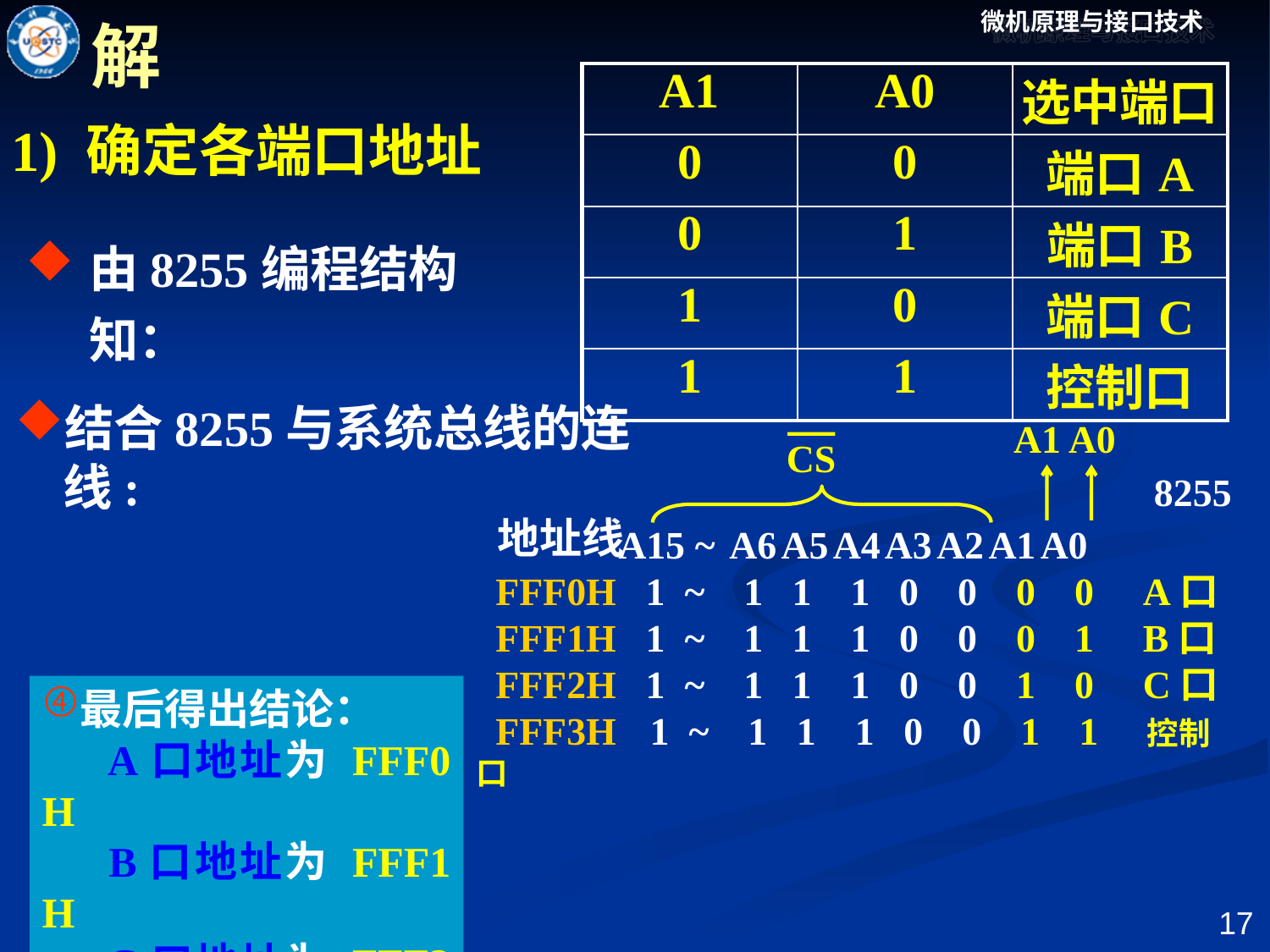

解
| A1 | A0 | 选中端口 |
| --- | --- | --- |
| 0 | 0 | 端口A |
| 0 | 1 | 端口B |
| 1 | 0 | 端口C |
| 1 | 1 | 控制口 |
1) 确定各端口地址
由8255编程结构知：
结合8255与系统总线的连线:
A1 A0

CS

 8255
地址线
    A15 ~  A6 A5 A4 A3 A2 A1 A0
  FFF0H   1  ~    1   1    1   0    0    0    0     A口
  FFF1H   1  ~    1   1    1   0    0    0    1     B口
  FFF2H   1  ~    1   1    1   0    0    1    0     C口
  FFF3H    1  ~    1   1    1   0    0    1    1    控制口
最后得出结论：
     A口地址为 FFF0 H
     B口地址为 FFF1 H
     C口地址为 FFF2 H控制口地址为 FFF3 H